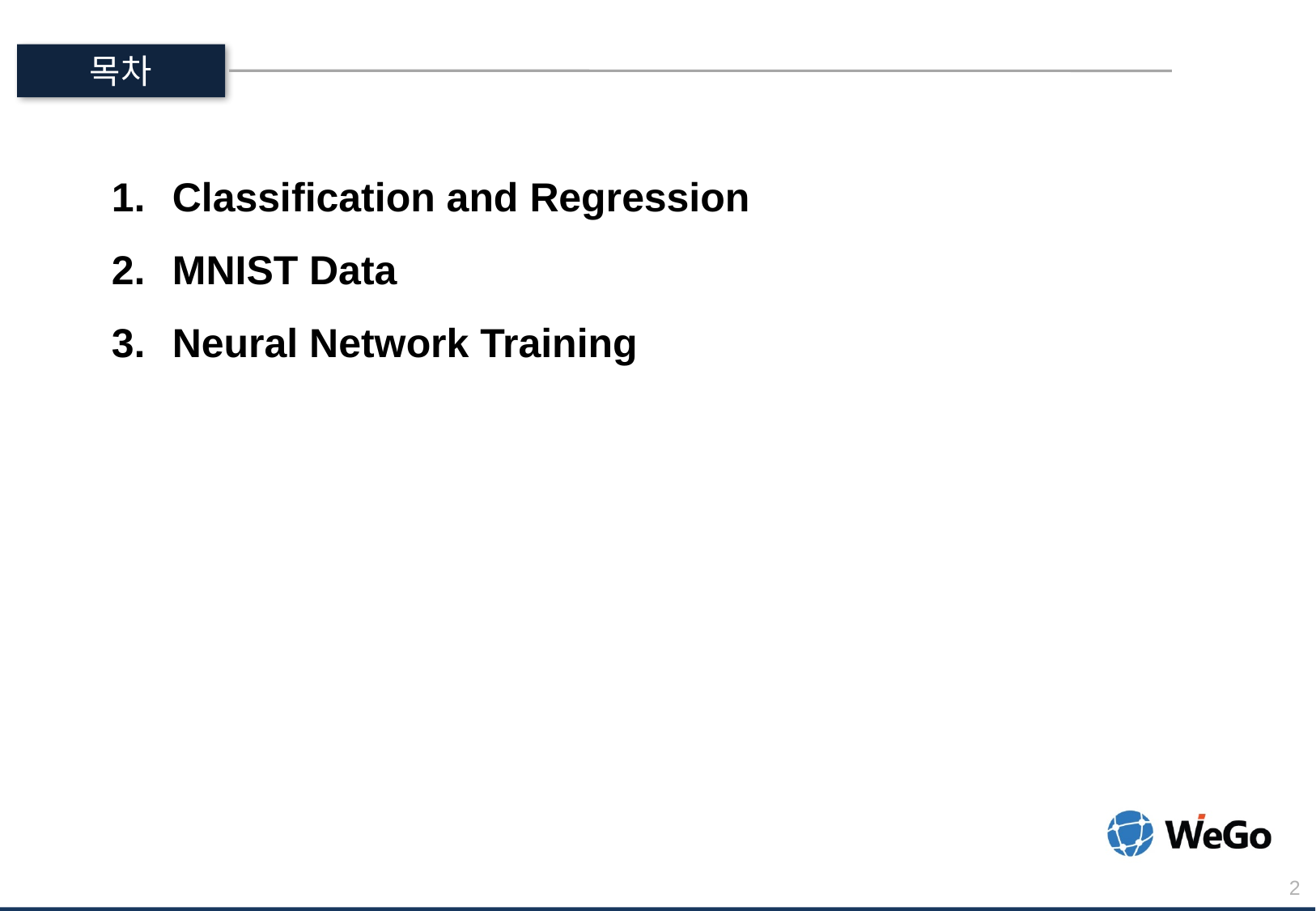

목차

Classification and Regression
MNIST Data
Neural Network Training
2